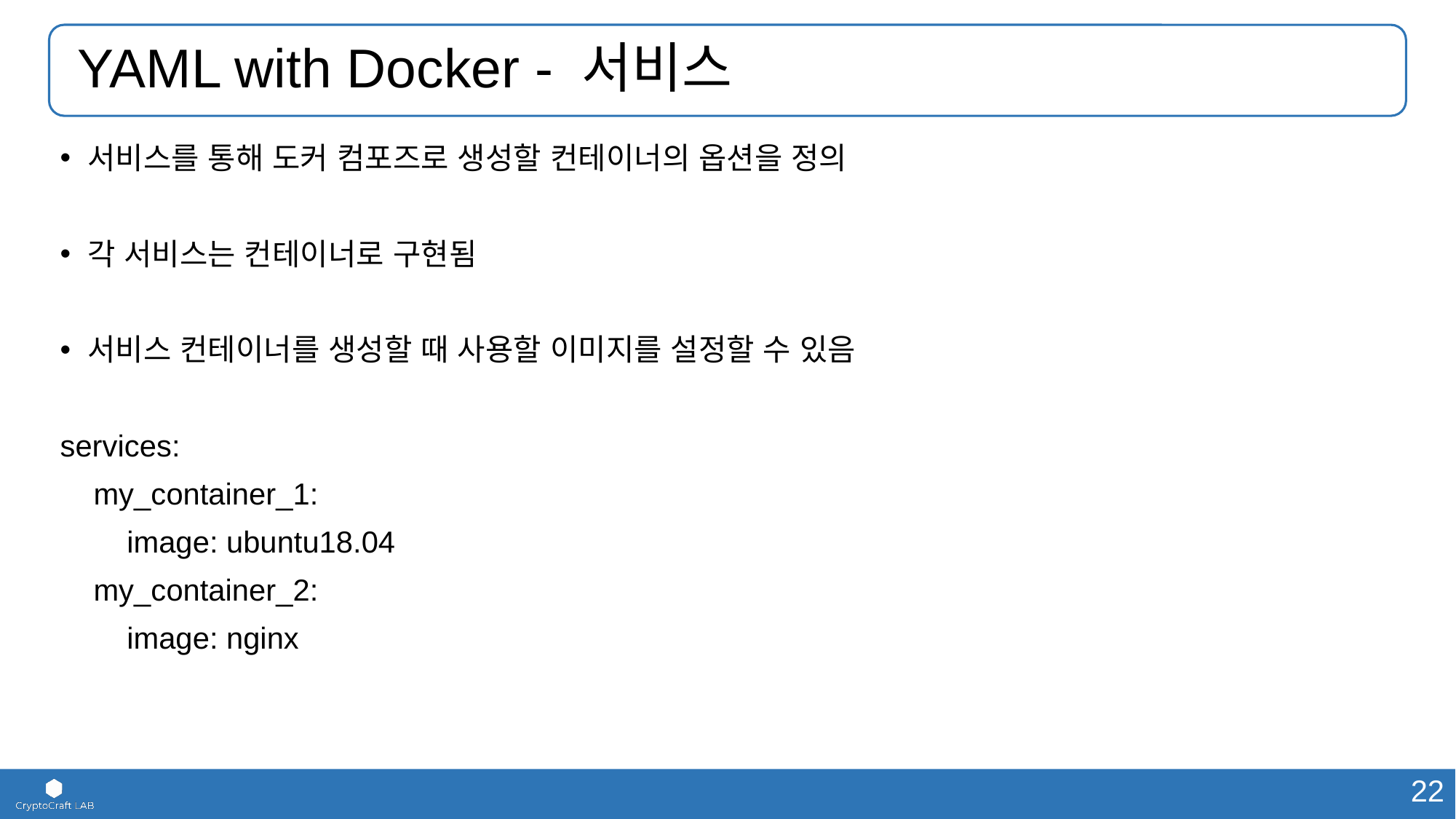

# YAML with Docker - 서비스
서비스를 통해 도커 컴포즈로 생성할 컨테이너의 옵션을 정의

각 서비스는 컨테이너로 구현됨

서비스 컨테이너를 생성할 때 사용할 이미지를 설정할 수 있음

services:
    my_container_1:
        image: ubuntu18.04
    my_container_2:
        image: nginx